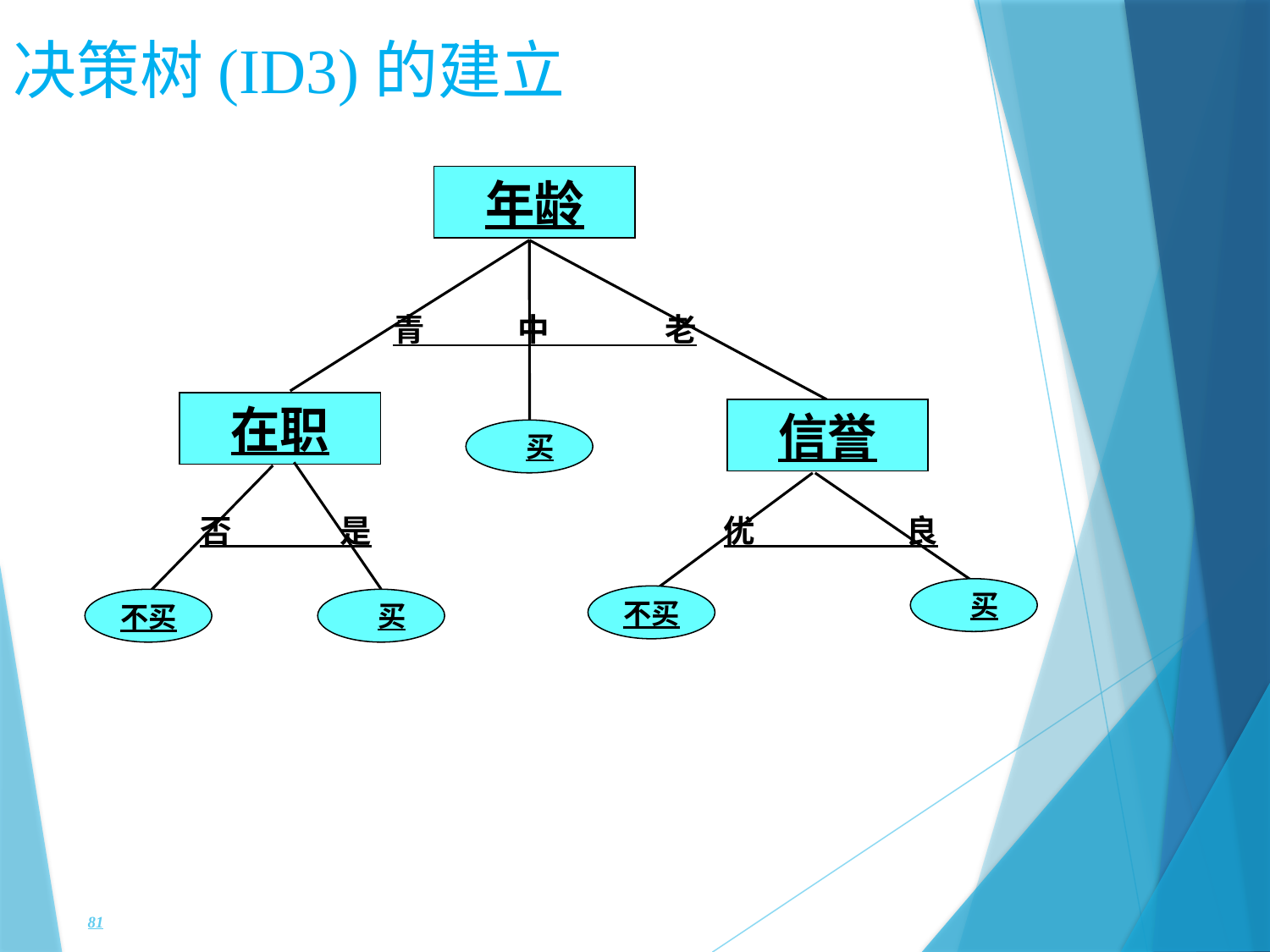

决策树(ID3)的建立
年龄

青             中                老
在职
信誉

买

否               是
优                     良

买

不买
属性
计数

不买

买
81